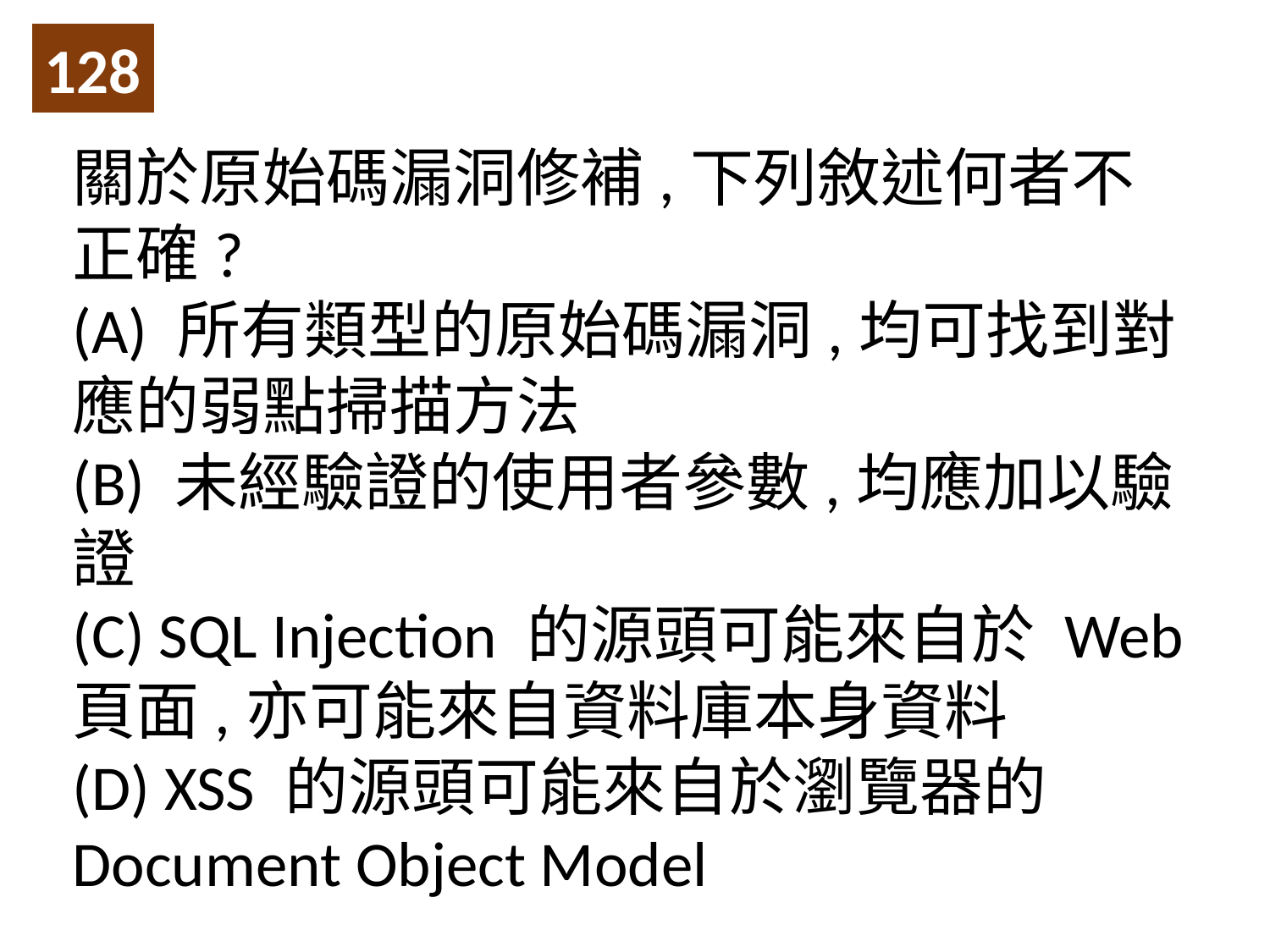

128
關於原始碼漏洞修補,下列敘述何者不正確?
(A) 所有類型的原始碼漏洞,均可找到對應的弱點掃描方法
(B) 未經驗證的使用者參數,均應加以驗證
(C) SQL Injection 的源頭可能來自於 Web 頁面,亦可能來自資料庫本身資料
(D) XSS 的源頭可能來自於瀏覽器的 Document Object Model